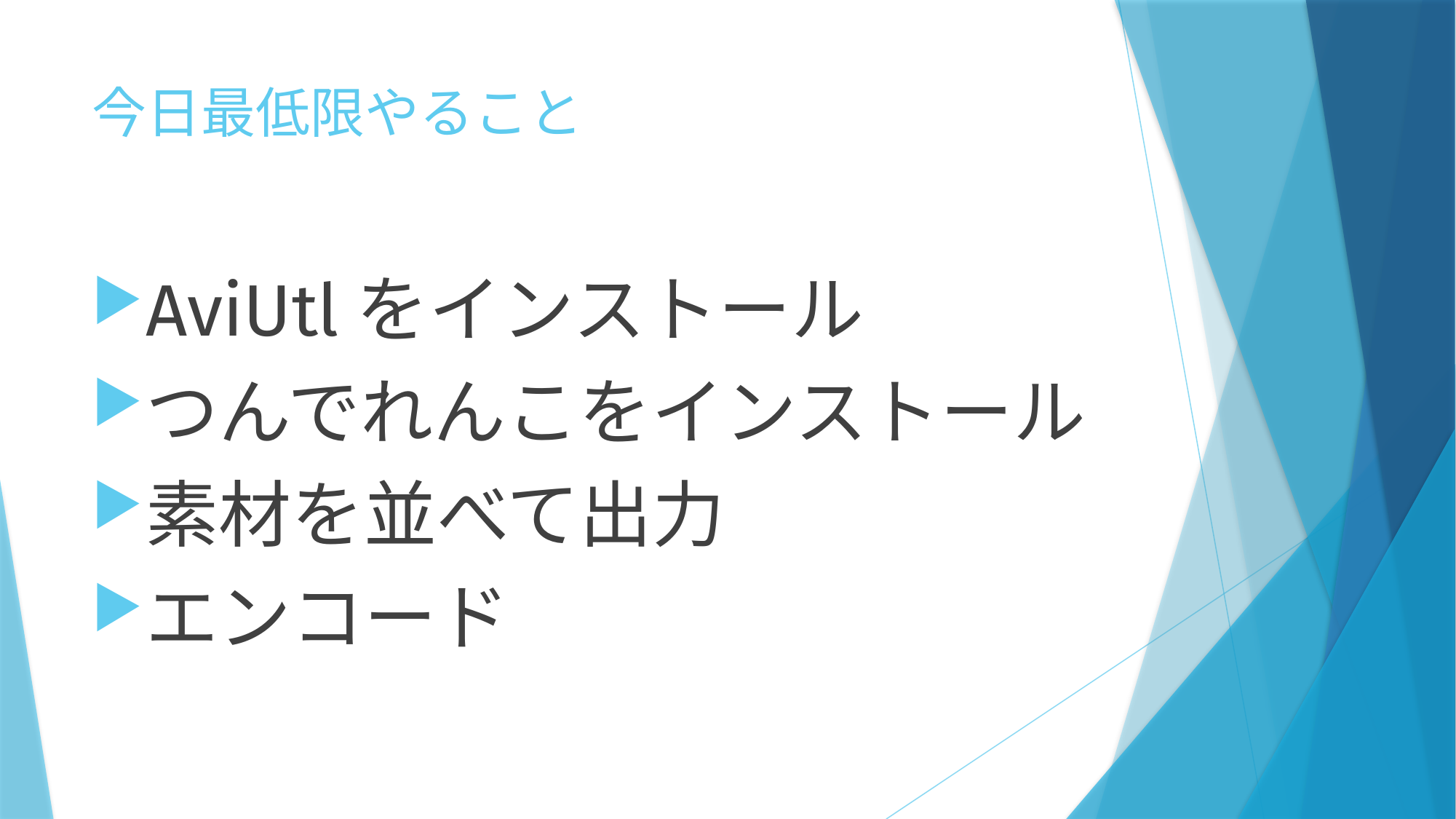

# 今日最低限やること
AviUtlをインストール
つんでれんこをインストール
素材を並べて出力
エンコード